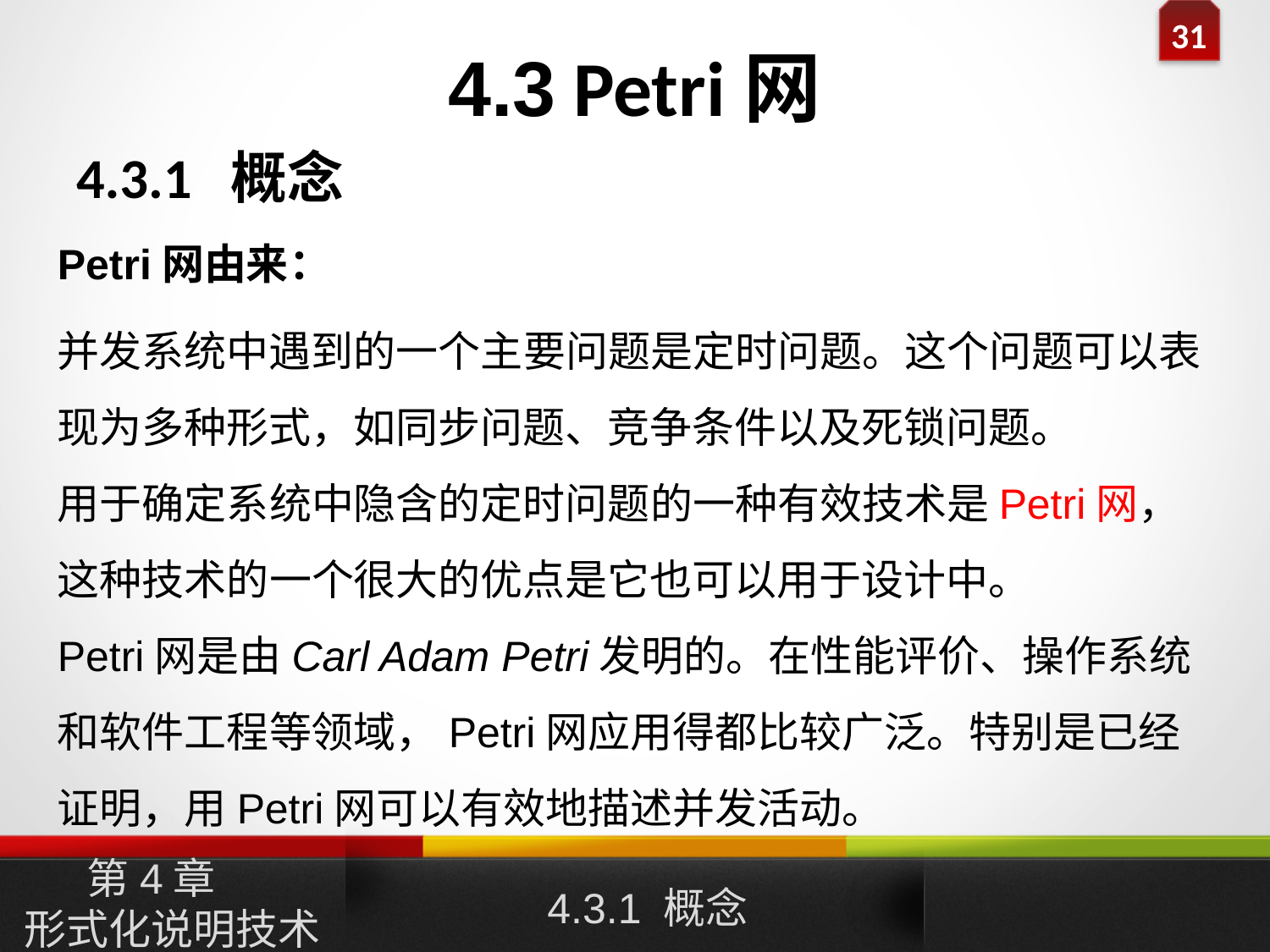

# 4.3 Petri网
4.3.1  概念
Petri网由来：
并发系统中遇到的一个主要问题是定时问题。这个问题可以表现为多种形式，如同步问题、竞争条件以及死锁问题。
用于确定系统中隐含的定时问题的一种有效技术是Petri网，这种技术的一个很大的优点是它也可以用于设计中。
Petri网是由Carl Adam Petri发明的。在性能评价、操作系统和软件工程等领域，Petri网应用得都比较广泛。特别是已经证明，用Petri网可以有效地描述并发活动。
第4章
形式化说明技术
4.3.1 概念